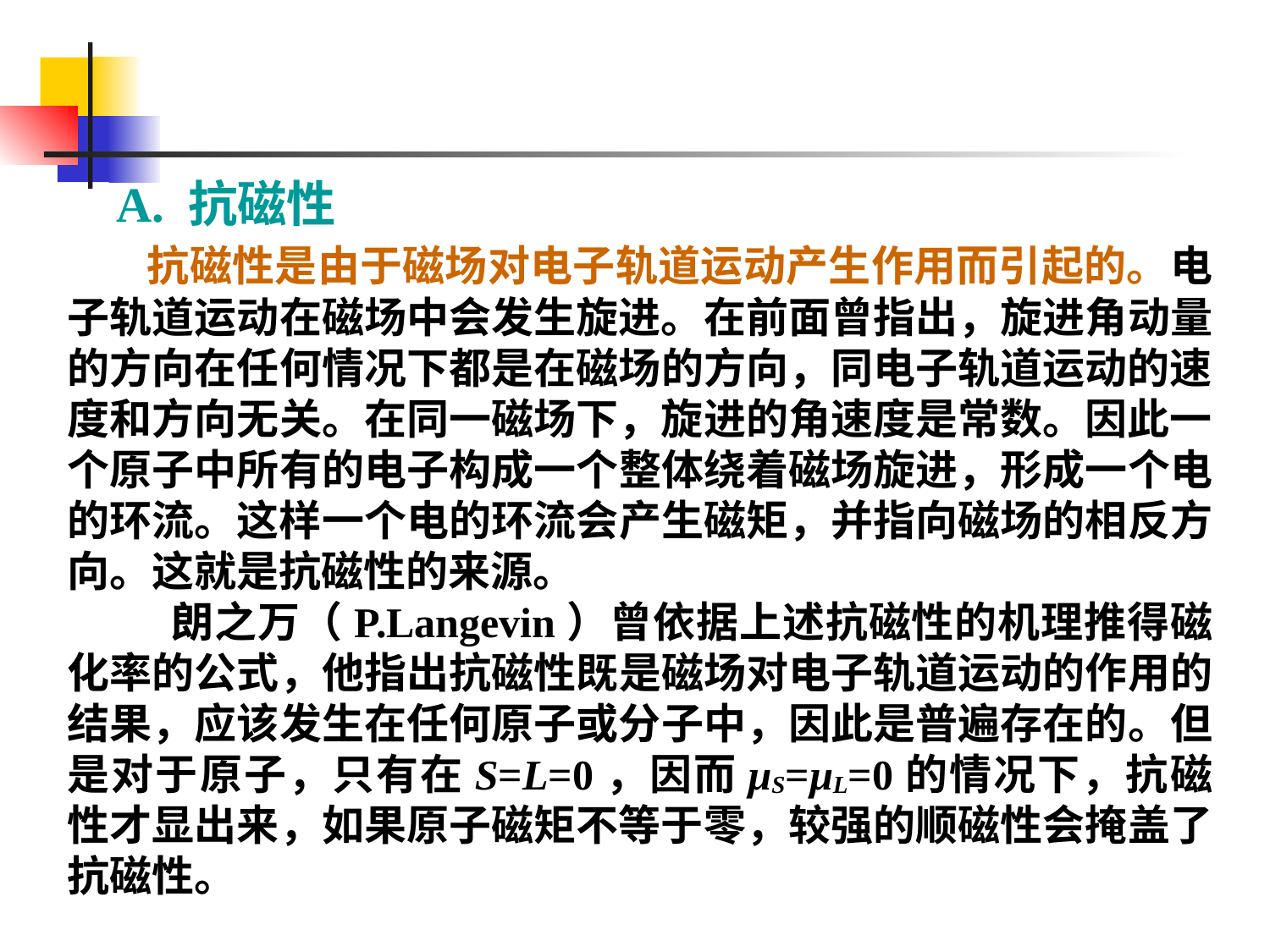

A. 抗磁性
      抗磁性是由于磁场对电子轨道运动产生作用而引起的。电子轨道运动在磁场中会发生旋进。在前面曾指出，旋进角动量的方向在任何情况下都是在磁场的方向，同电子轨道运动的速度和方向无关。在同一磁场下，旋进的角速度是常数。因此一个原子中所有的电子构成一个整体绕着磁场旋进，形成一个电的环流。这样一个电的环流会产生磁矩，并指向磁场的相反方向。这就是抗磁性的来源。
         朗之万（P.Langevin）曾依据上述抗磁性的机理推得磁化率的公式，他指出抗磁性既是磁场对电子轨道运动的作用的结果，应该发生在任何原子或分子中，因此是普遍存在的。但是对于原子，只有在S=L=0，因而μS=μL=0的情况下，抗磁性才显出来，如果原子磁矩不等于零，较强的顺磁性会掩盖了抗磁性。